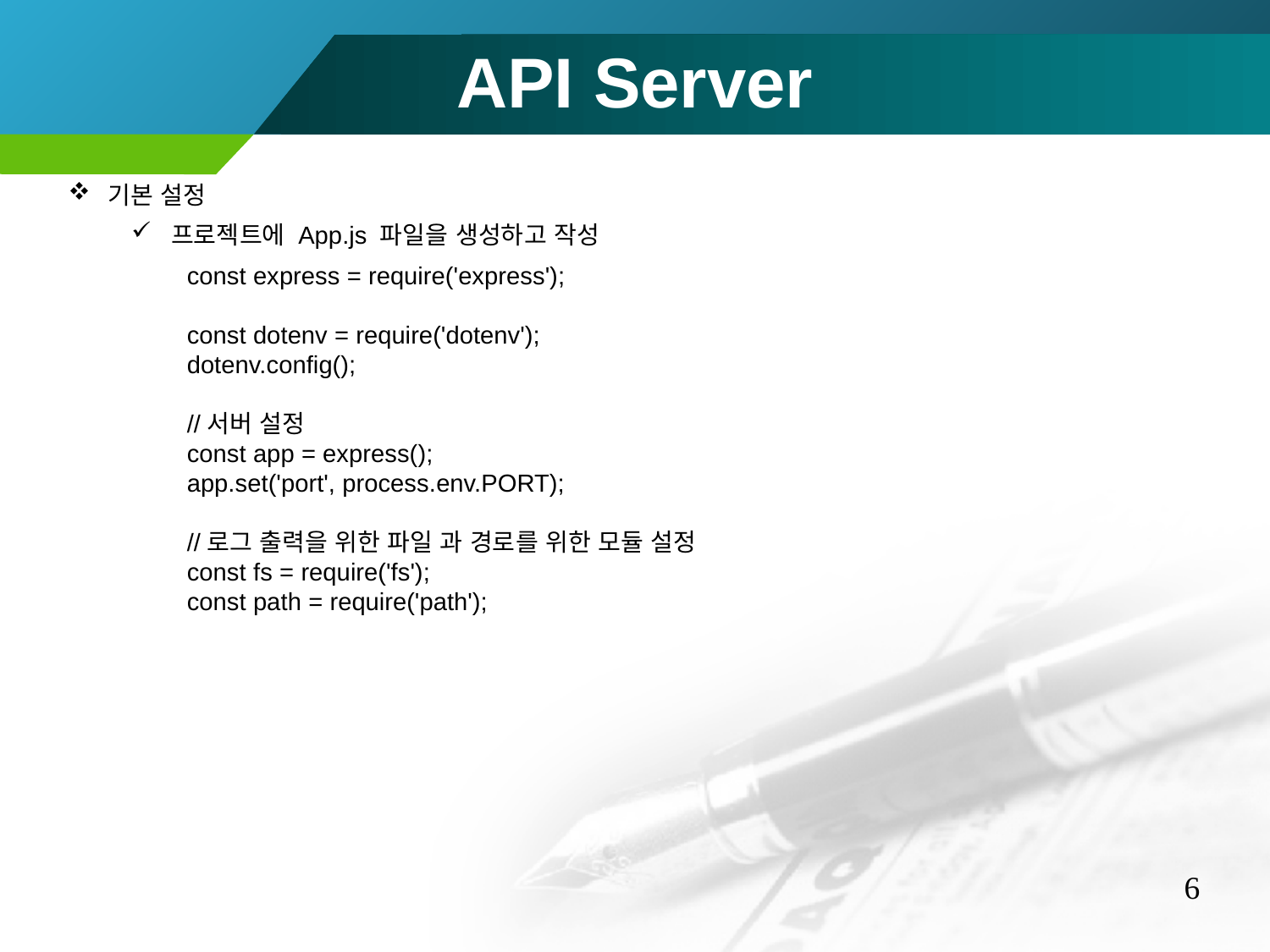

API Server
기본 설정
프로젝트에 App.js 파일을 생성하고 작성
const express = require('express');

const dotenv = require('dotenv');
dotenv.config();

//서버 설정
const app = express();
app.set('port', process.env.PORT);

//로그 출력을 위한 파일 과 경로를 위한 모듈 설정
const fs = require('fs');
const path = require('path');

6